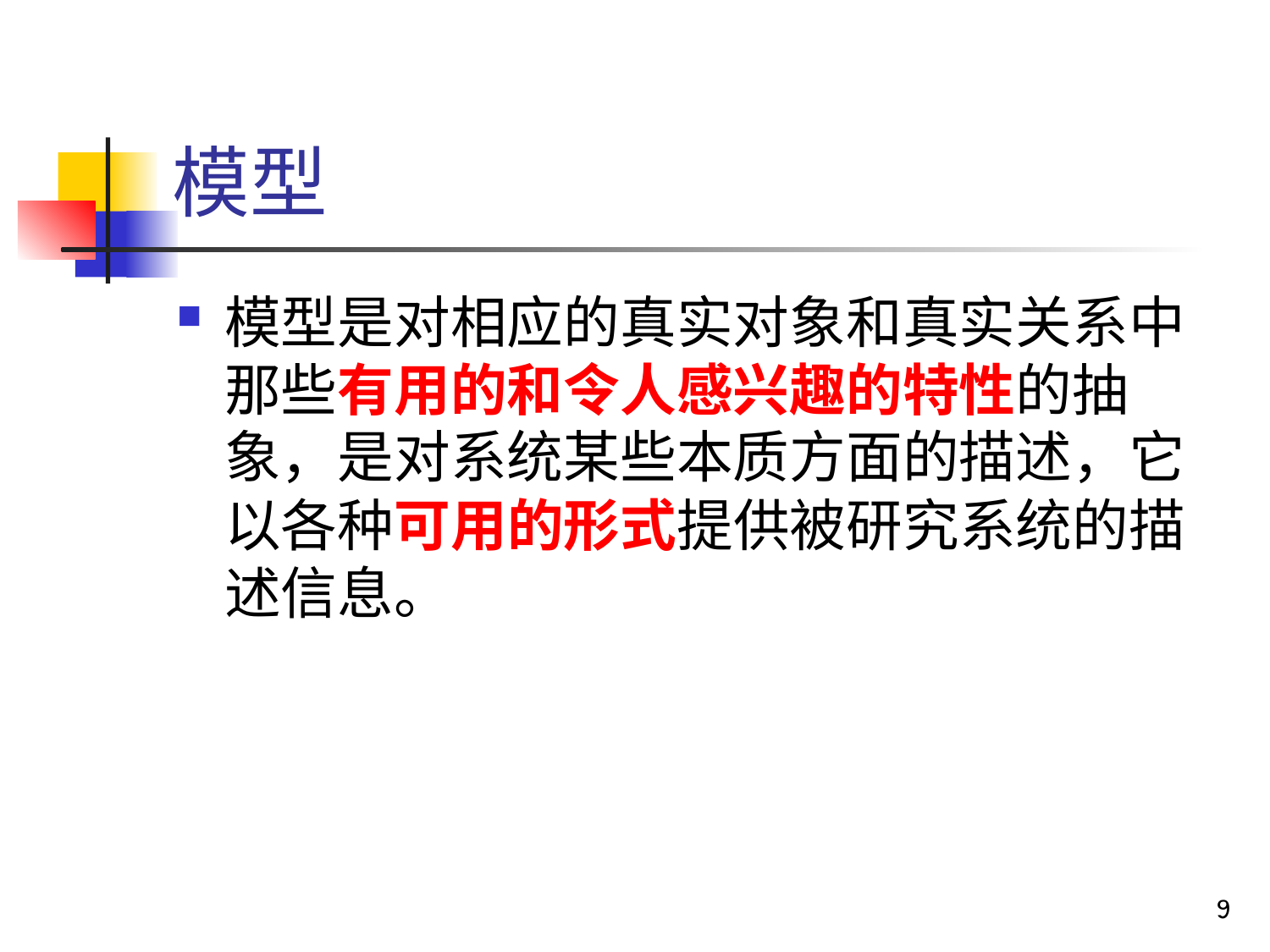

# 模型
模型是对相应的真实对象和真实关系中那些有用的和令人感兴趣的特性的抽象，是对系统某些本质方面的描述，它以各种可用的形式提供被研究系统的描述信息。
9